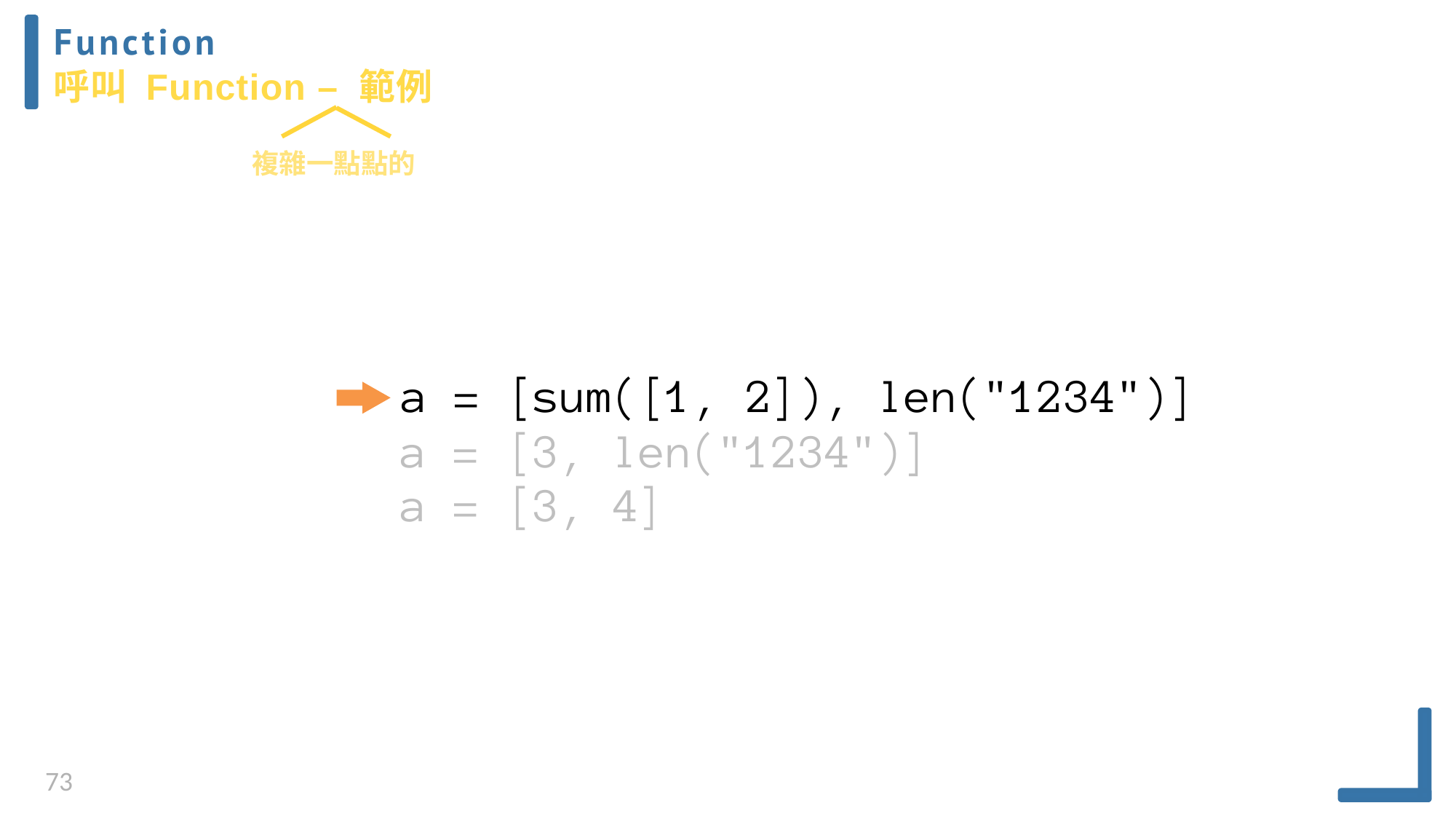

Function
呼叫 Function – 範例
複雜一點點的
a = [sum([1, 2]), len("1234")]

a = [3, len("1234")]
a = [3, 4]

73